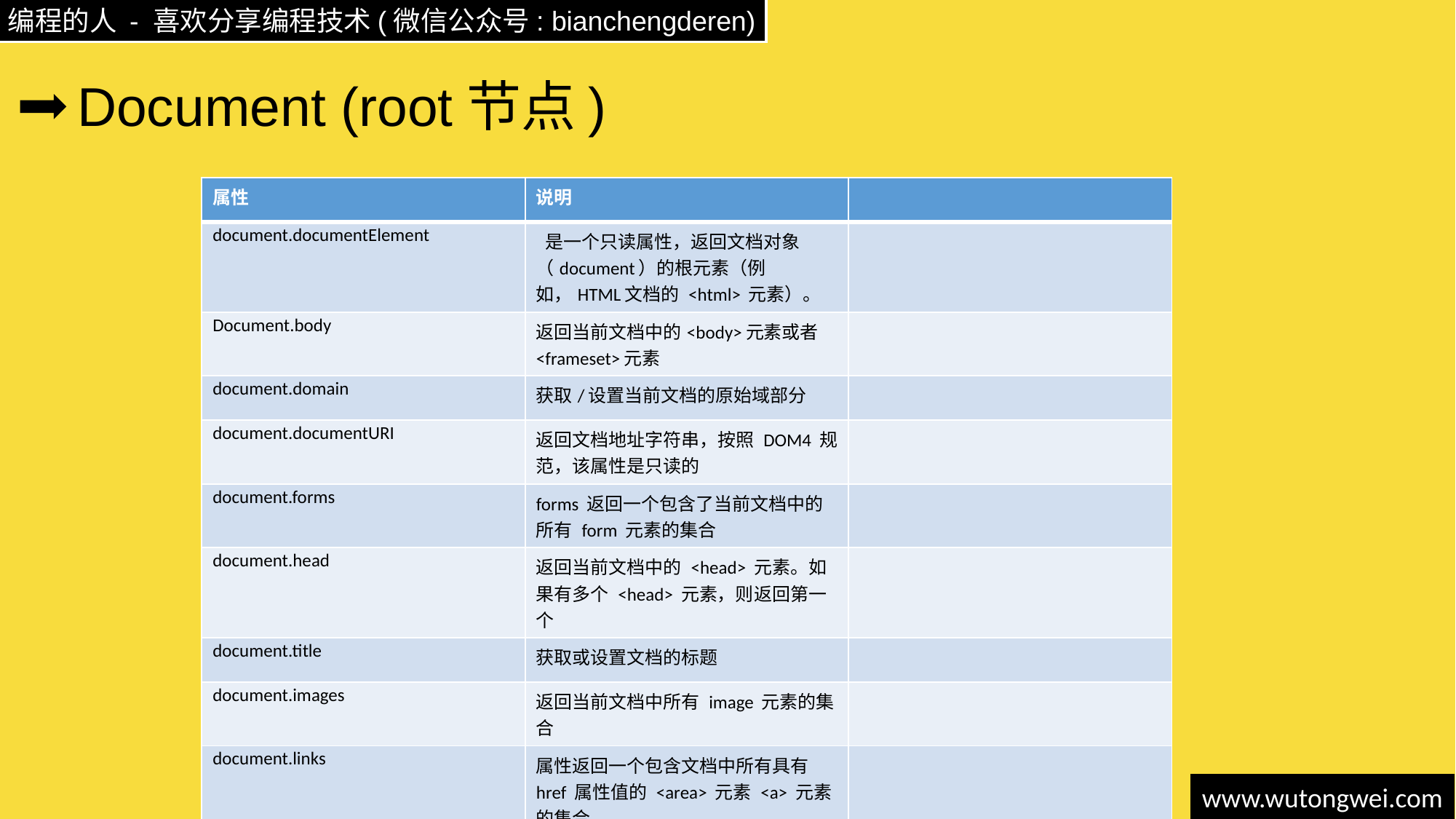

# Document (root节点)
| 属性 | 说明 |  |
| --- | --- | --- |
| document.documentElement | 是一个只读属性，返回文档对象（document）的根元素（例如，HTML文档的 <html> 元素）。 |  |
| Document.body | 返回当前文档中的<body>元素或者<frameset>元素 |  |
| document.domain | 获取/设置当前文档的原始域部分 |  |
| document.documentURI | 返回文档地址字符串，按照 DOM4 规范，该属性是只读的 |  |
| document.forms | forms 返回一个包含了当前文档中的所有 form 元素的集合 |  |
| document.head | 返回当前文档中的 <head> 元素。如果有多个 <head> 元素，则返回第一个 |  |
| document.title | 获取或设置文档的标题 |  |
| document.images | 返回当前文档中所有 image 元素的集合 |  |
| document.links | 属性返回一个包含文档中所有具有 href 属性值的 <area> 元素 <a> 元素的集合。 |  |
| document.scripts | 返回一个HTMLCollection对象,包含了当前文档中所有<script>元素的集合 |  |